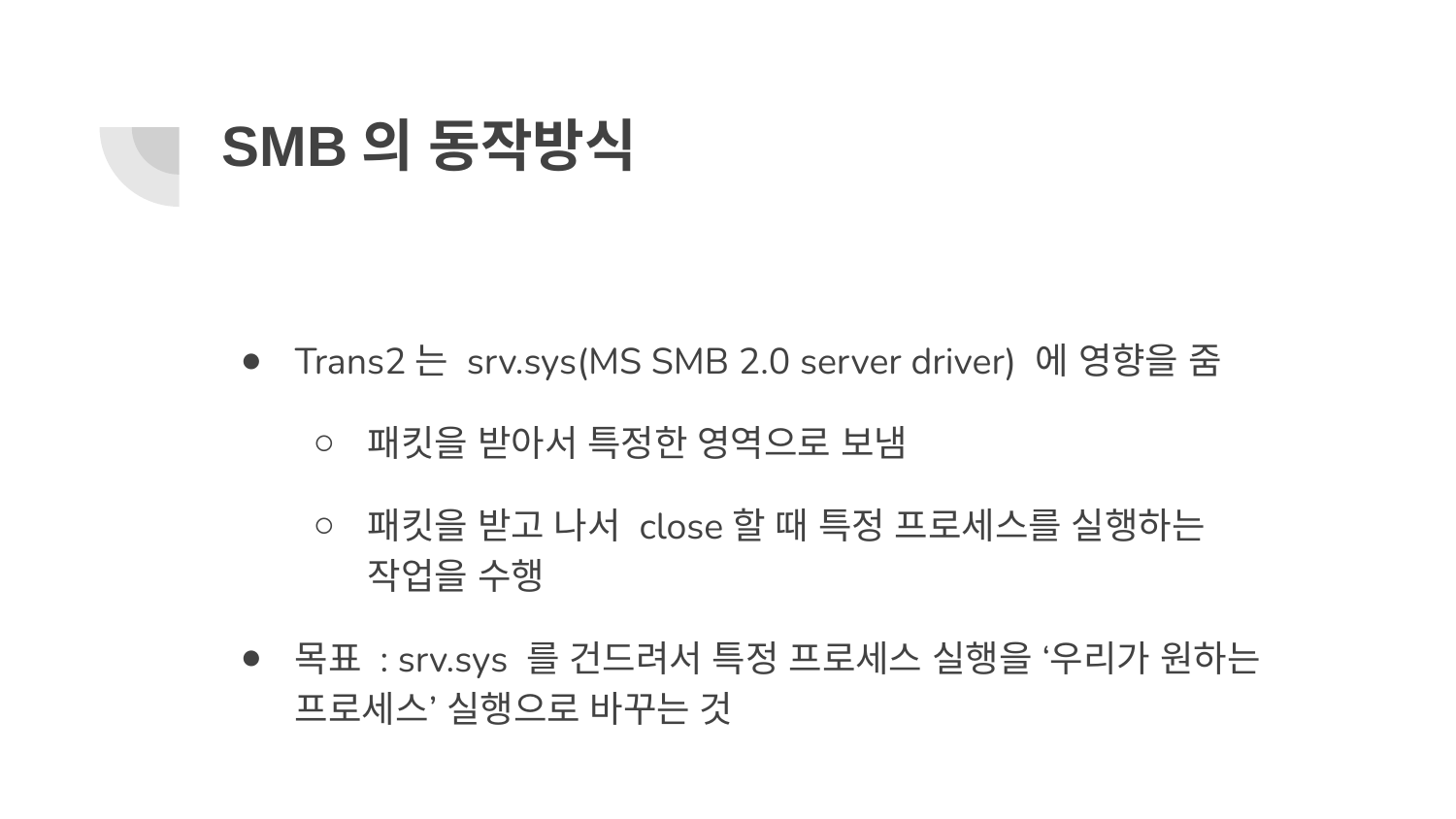

# SMB의 동작방식
Trans2는 srv.sys(MS SMB 2.0 server driver) 에 영향을 줌
패킷을 받아서 특정한 영역으로 보냄
패킷을 받고 나서 close할 때 특정 프로세스를 실행하는 작업을 수행
목표 : srv.sys 를 건드려서 특정 프로세스 실행을 ‘우리가 원하는 프로세스’ 실행으로 바꾸는 것